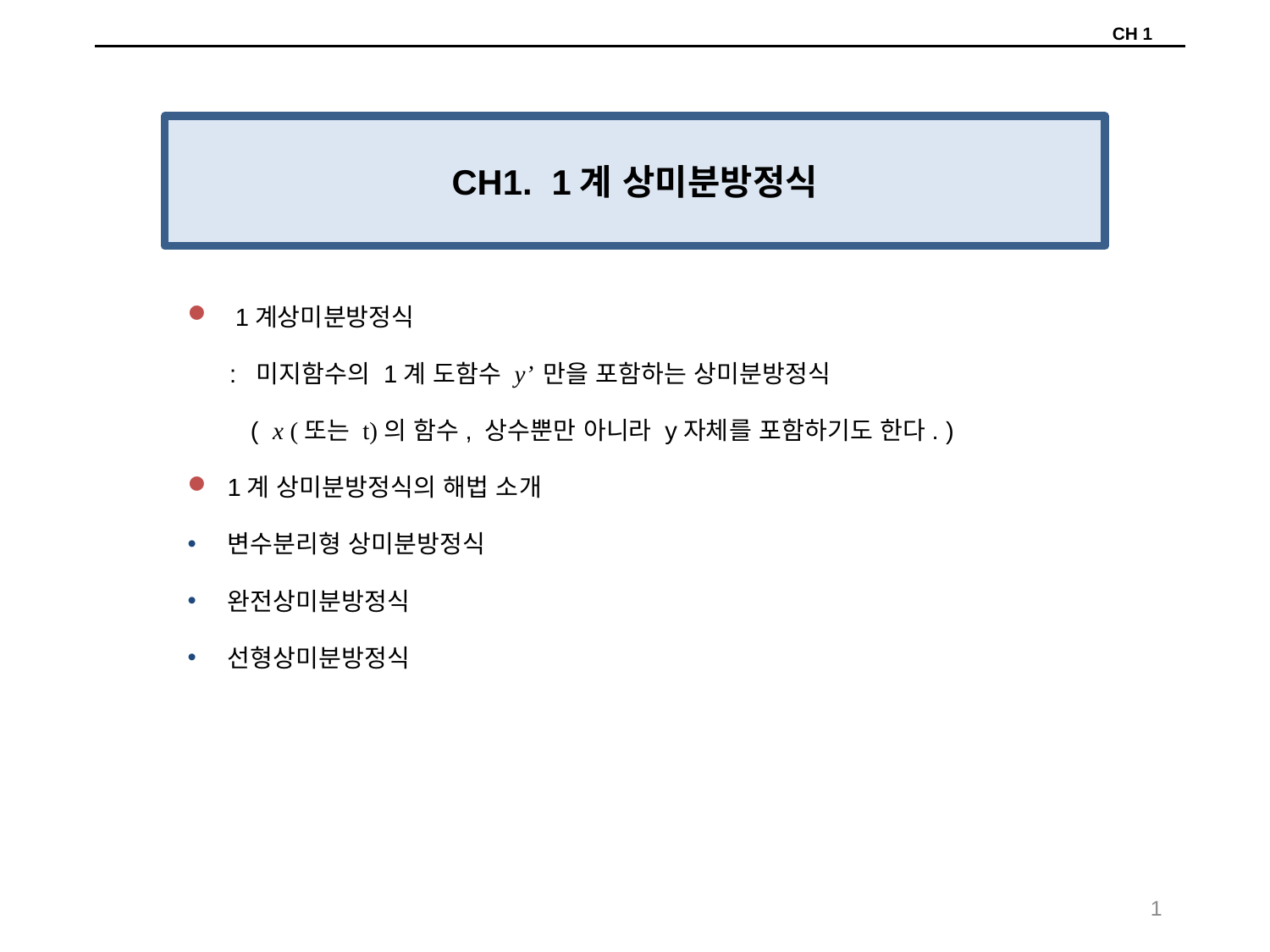

CH 1
CH1.  1계 상미분방정식
Ch. 1  1계 상미분방정식

1계상미분방정식
      :  미지함수의 1계 도함수 y’ 만을 포함하는 상미분방정식
         (  x (또는 t)의 함수, 상수뿐만 아니라 y자체를 포함하기도 한다. )
1계 상미분방정식의 해법 소개
변수분리형 상미분방정식
완전상미분방정식
선형상미분방정식

1